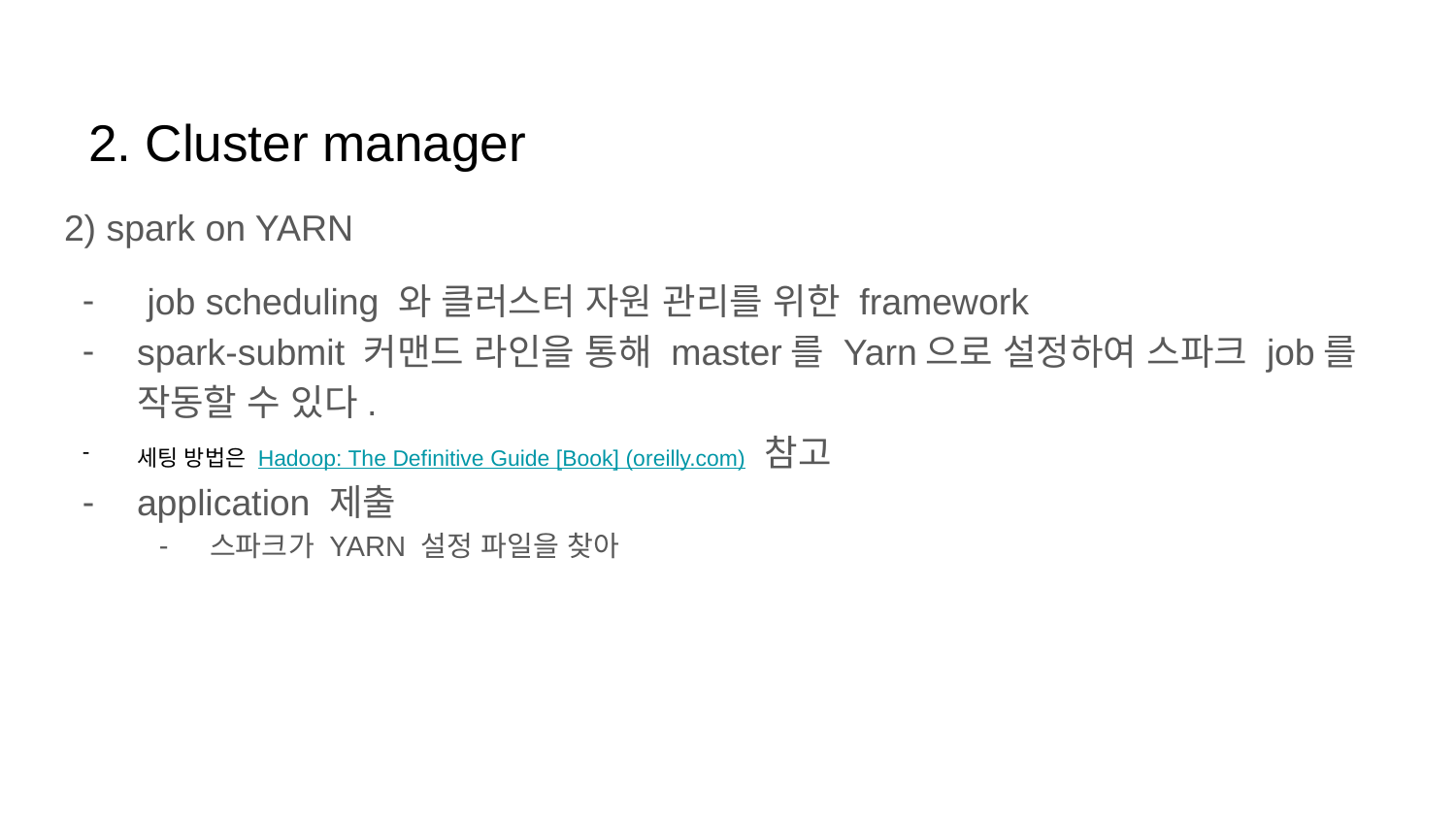

# 2. Cluster manager
2) spark on YARN
 job scheduling 와 클러스터 자원 관리를 위한 framework
spark-submit 커맨드 라인을 통해 master를 Yarn으로 설정하여 스파크 job를 작동할 수 있다.
세팅 방법은 Hadoop: The Definitive Guide [Book] (oreilly.com) 참고
application 제출
스파크가 YARN 설정 파일을 찾아